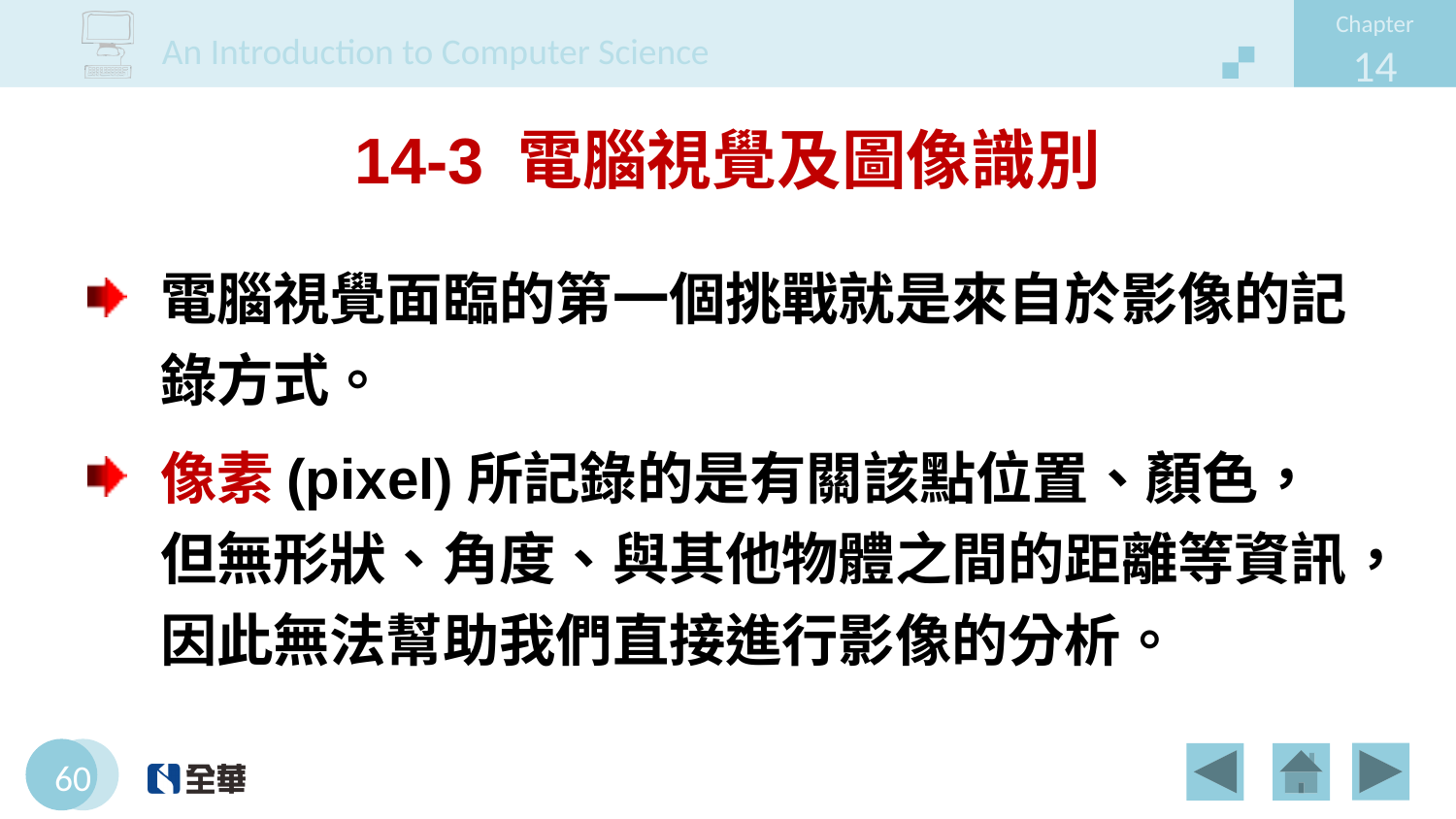

# 14-3 電腦視覺及圖像識別
電腦視覺面臨的第一個挑戰就是來自於影像的記錄方式。
像素(pixel)所記錄的是有關該點位置、顏色，但無形狀、角度、與其他物體之間的距離等資訊，因此無法幫助我們直接進行影像的分析。